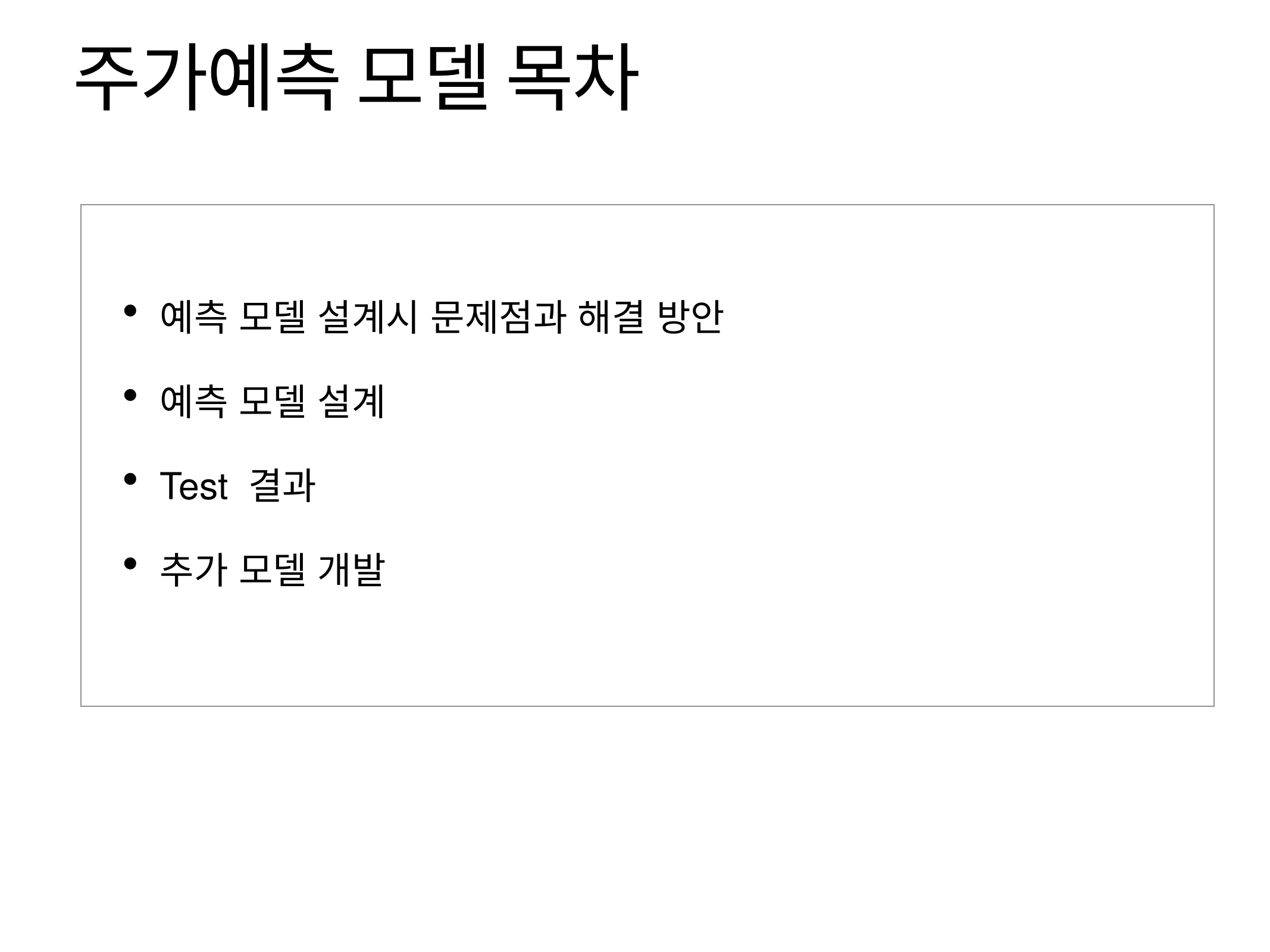

# 주가예측 모델 목차

예측 모델 설계시 문제점과 해결 방안
예측 모델 설계
Test 결과
추가 모델 개발